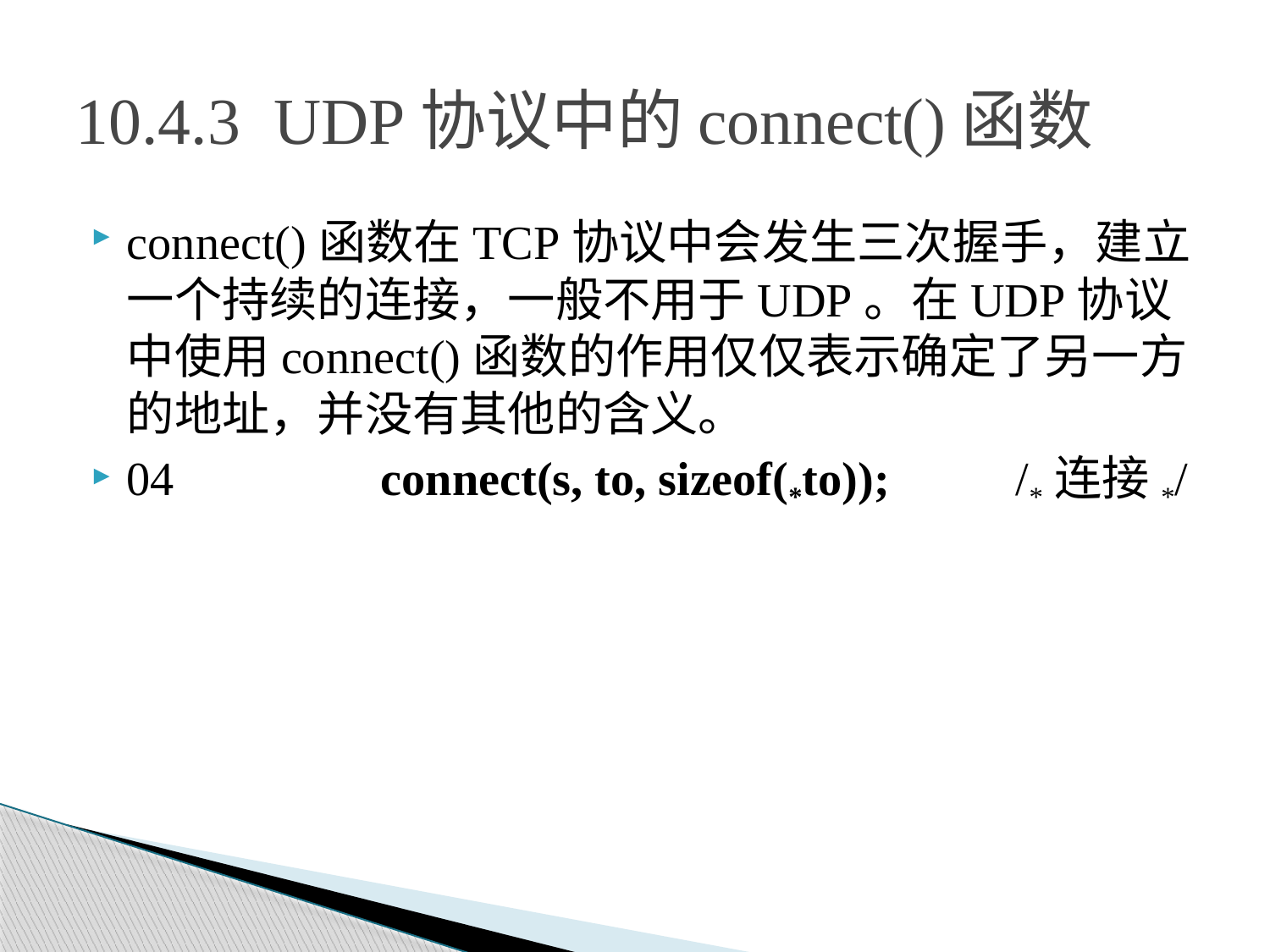

# 10.4.3  UDP协议中的connect()函数
connect()函数在TCP协议中会发生三次握手，建立一个持续的连接，一般不用于UDP。在UDP协议中使用connect()函数的作用仅仅表示确定了另一方的地址，并没有其他的含义。
04		connect(s, to, sizeof(*to));	/*连接*/